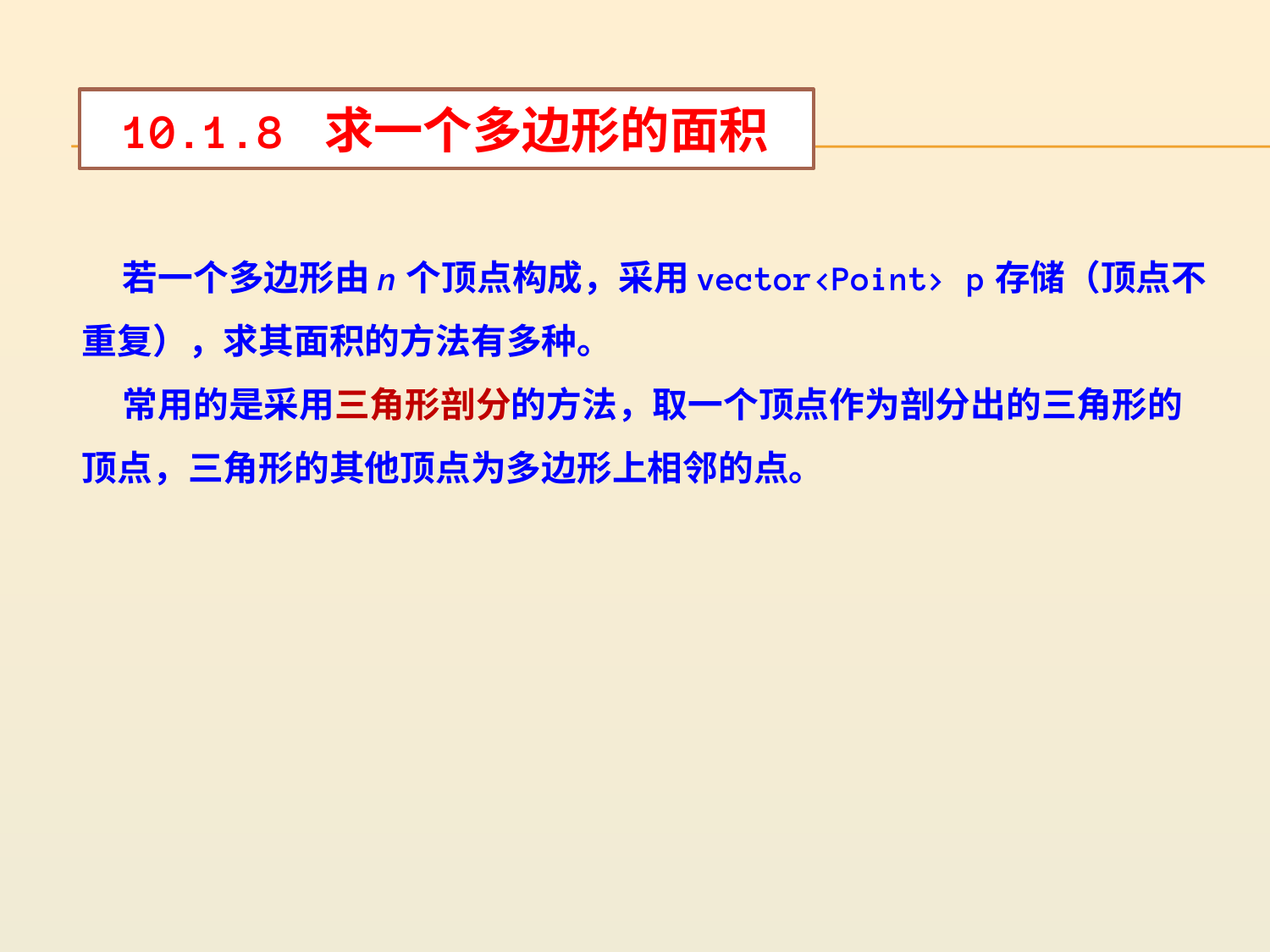

10.1.8 求一个多边形的面积
    若一个多边形由n个顶点构成，采用vector<Point> p存储（顶点不重复），求其面积的方法有多种。
    常用的是采用三角形剖分的方法，取一个顶点作为剖分出的三角形的顶点，三角形的其他顶点为多边形上相邻的点。